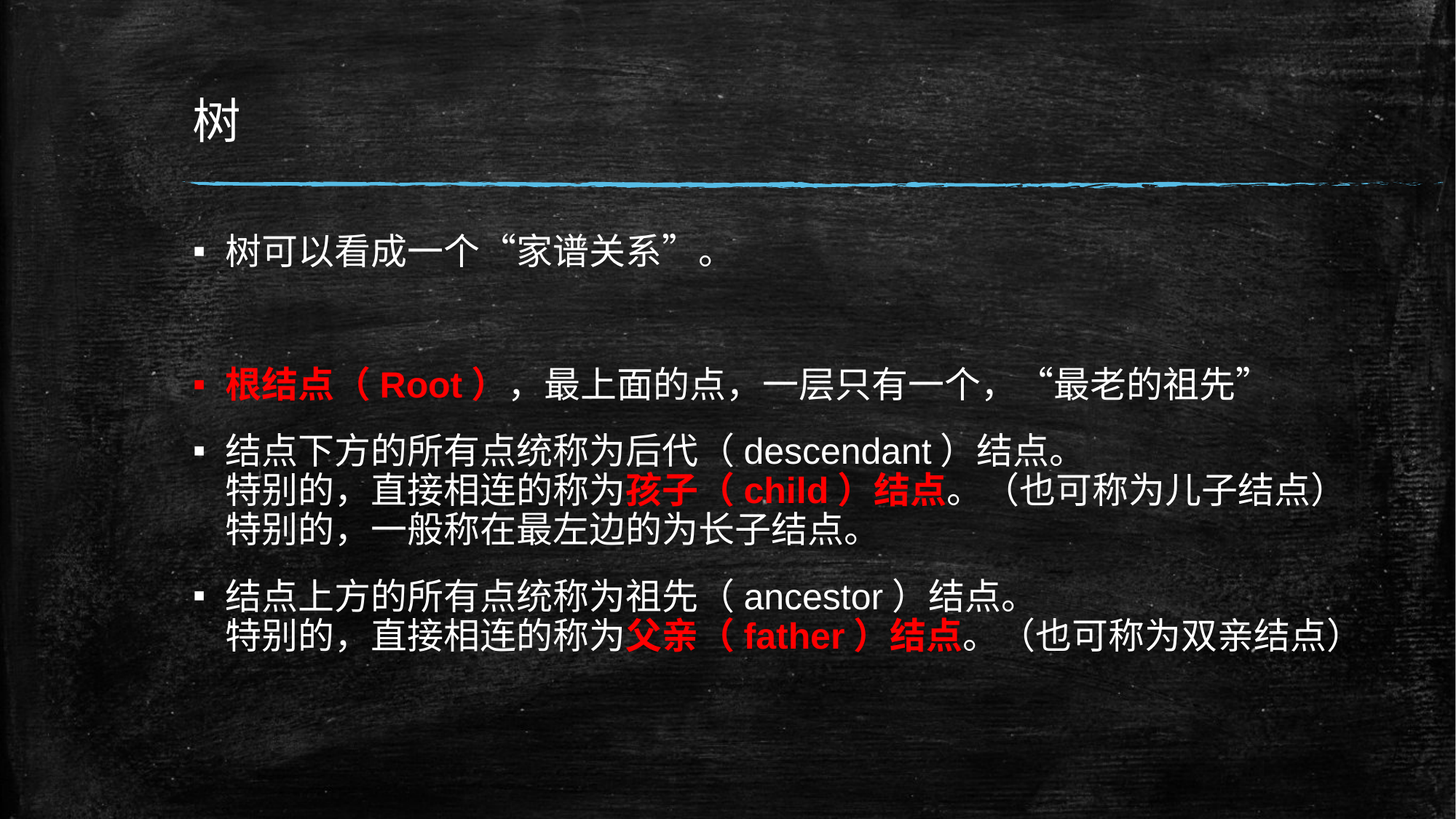

# 树
树可以看成一个“家谱关系”。

根结点（Root），最上面的点，一层只有一个，“最老的祖先”
结点下方的所有点统称为后代（descendant）结点。
特别的，直接相连的称为孩子（child）结点。（也可称为儿子结点）
特别的，一般称在最左边的为长子结点。
结点上方的所有点统称为祖先（ancestor）结点。
特别的，直接相连的称为父亲（father）结点。（也可称为双亲结点）